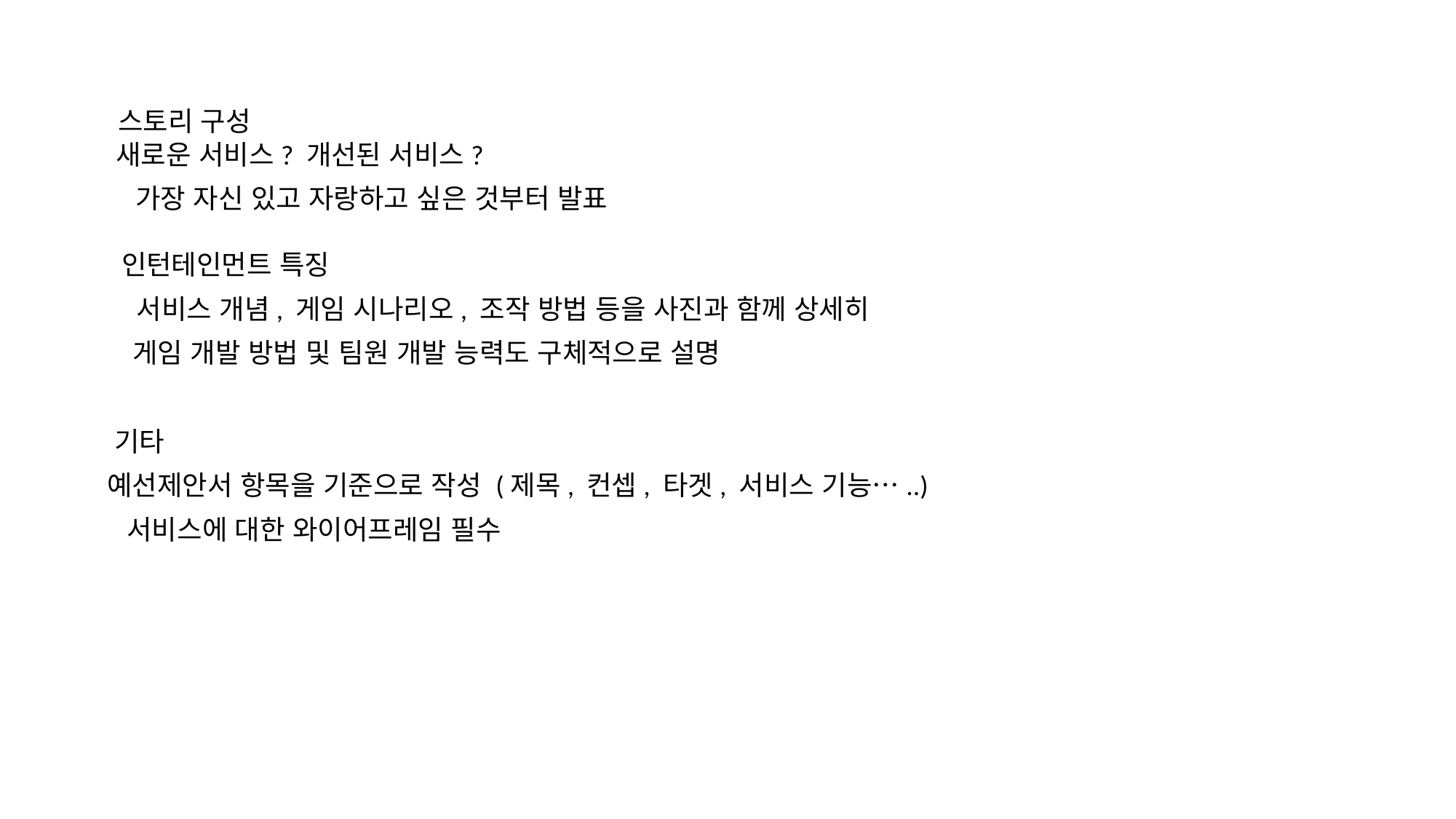

스토리 구성
새로운 서비스? 개선된 서비스?
가장 자신 있고 자랑하고 싶은 것부터 발표
인턴테인먼트 특징
서비스 개념, 게임 시나리오, 조작 방법 등을 사진과 함께 상세히
게임 개발 방법 및 팀원 개발 능력도 구체적으로 설명
기타
예선제안서 항목을 기준으로 작성 (제목, 컨셉, 타겟, 서비스 기능…..)
서비스에 대한 와이어프레임 필수